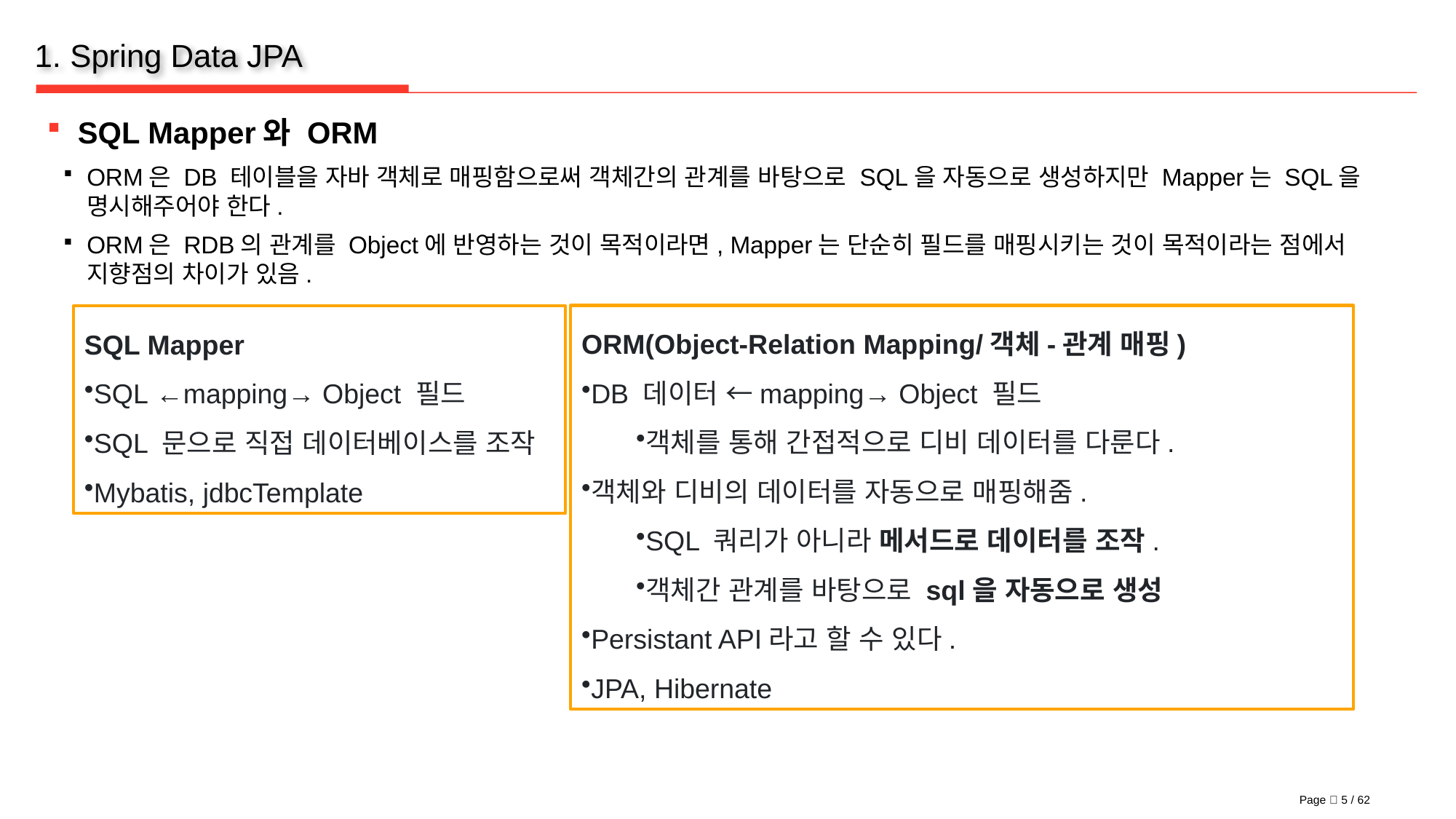

# 1. Spring Data JPA
SQL Mapper와 ORM
ORM은 DB 테이블을 자바 객체로 매핑함으로써 객체간의 관계를 바탕으로 SQL을 자동으로 생성하지만 Mapper는 SQL을 명시해주어야 한다.
ORM은 RDB의 관계를 Object에 반영하는 것이 목적이라면, Mapper는 단순히 필드를 매핑시키는 것이 목적이라는 점에서 지향점의 차이가 있음.

ORM(Object-Relation Mapping/객체-관계 매핑)
DB 데이터 ←mapping→ Object 필드
객체를 통해 간접적으로 디비 데이터를 다룬다.
객체와 디비의 데이터를 자동으로 매핑해줌.
SQL 쿼리가 아니라 메서드로 데이터를 조작.
객체간 관계를 바탕으로 sql을 자동으로 생성
Persistant API라고 할 수 있다.
JPA, Hibernate
SQL Mapper
SQL ←mapping→ Object 필드
SQL 문으로 직접 데이터베이스를 조작
Mybatis, jdbcTemplate